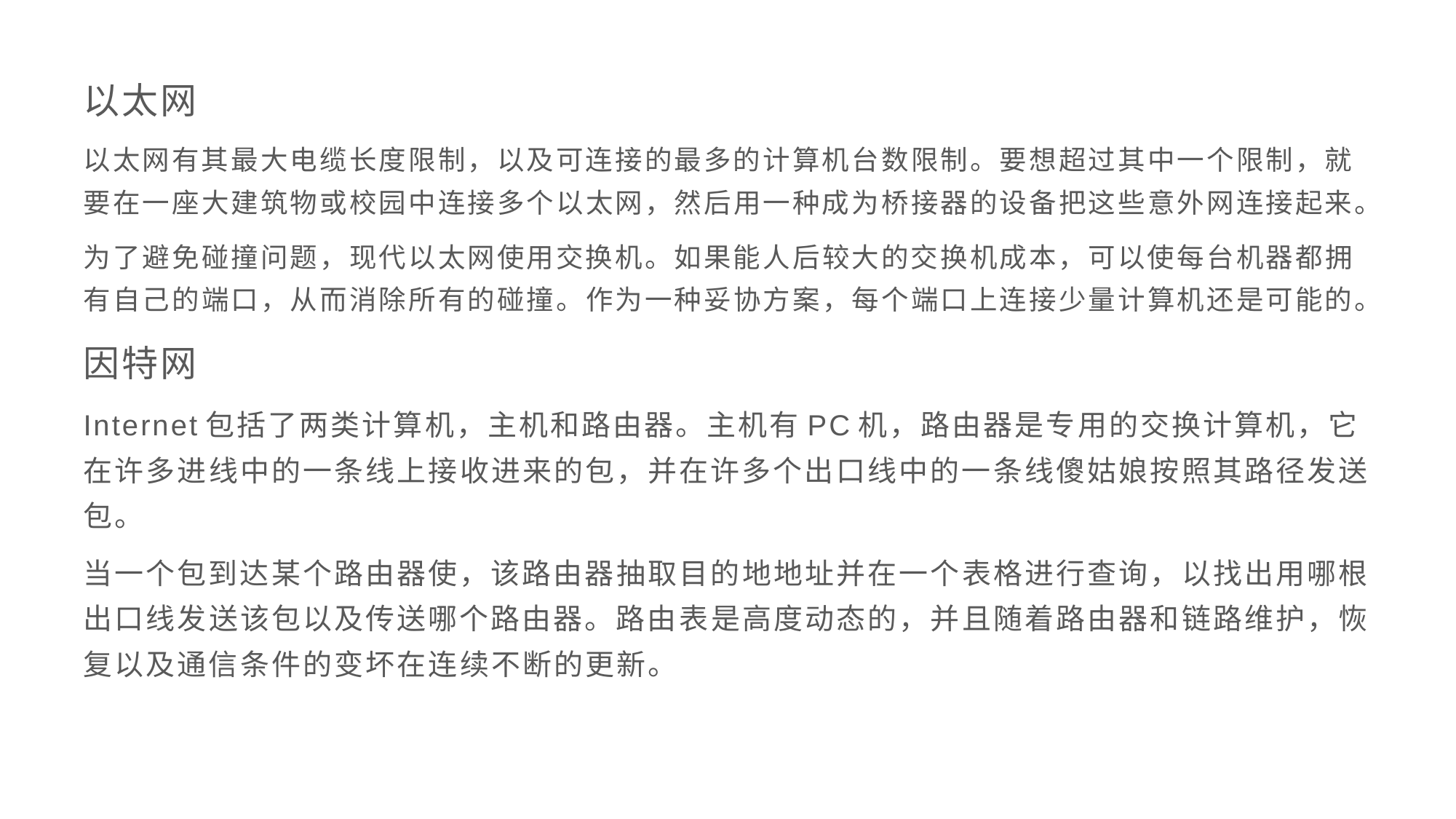

以太网
以太网有其最大电缆长度限制，以及可连接的最多的计算机台数限制。要想超过其中一个限制，就要在一座大建筑物或校园中连接多个以太网，然后用一种成为桥接器的设备把这些意外网连接起来。
为了避免碰撞问题，现代以太网使用交换机。如果能人后较大的交换机成本，可以使每台机器都拥有自己的端口，从而消除所有的碰撞。作为一种妥协方案，每个端口上连接少量计算机还是可能的。
因特网
Internet包括了两类计算机，主机和路由器。主机有PC机，路由器是专用的交换计算机，它在许多进线中的一条线上接收进来的包，并在许多个出口线中的一条线傻姑娘按照其路径发送包。
当一个包到达某个路由器使，该路由器抽取目的地地址并在一个表格进行查询，以找出用哪根出口线发送该包以及传送哪个路由器。路由表是高度动态的，并且随着路由器和链路维护，恢复以及通信条件的变坏在连续不断的更新。